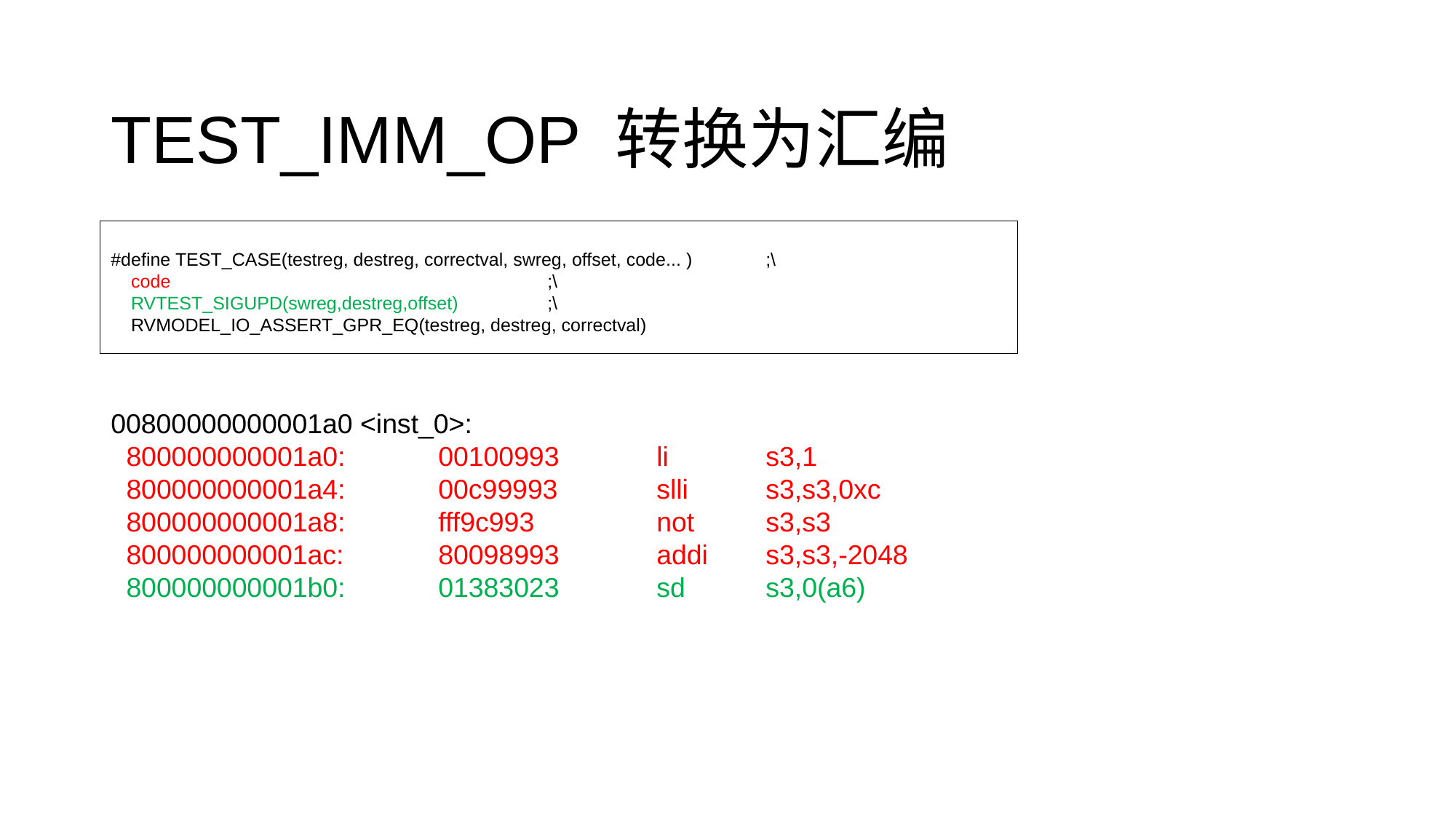

# TEST_IMM_OP 转换为汇编

#define TEST_CASE(testreg, destreg, correctval, swreg, offset, code... )	;\    code				;\    RVTEST_SIGUPD(swreg,destreg,offset)	;\    RVMODEL_IO_ASSERT_GPR_EQ(testreg, destreg, correctval)
00800000000001a0 <inst_0>:
  800000000001a0:	00100993          	li	s3,1
  800000000001a4:	00c99993          	slli	s3,s3,0xc
  800000000001a8:	fff9c993          	not	s3,s3
  800000000001ac:	80098993          	addi	s3,s3,-2048
  800000000001b0:	01383023          	sd	s3,0(a6)